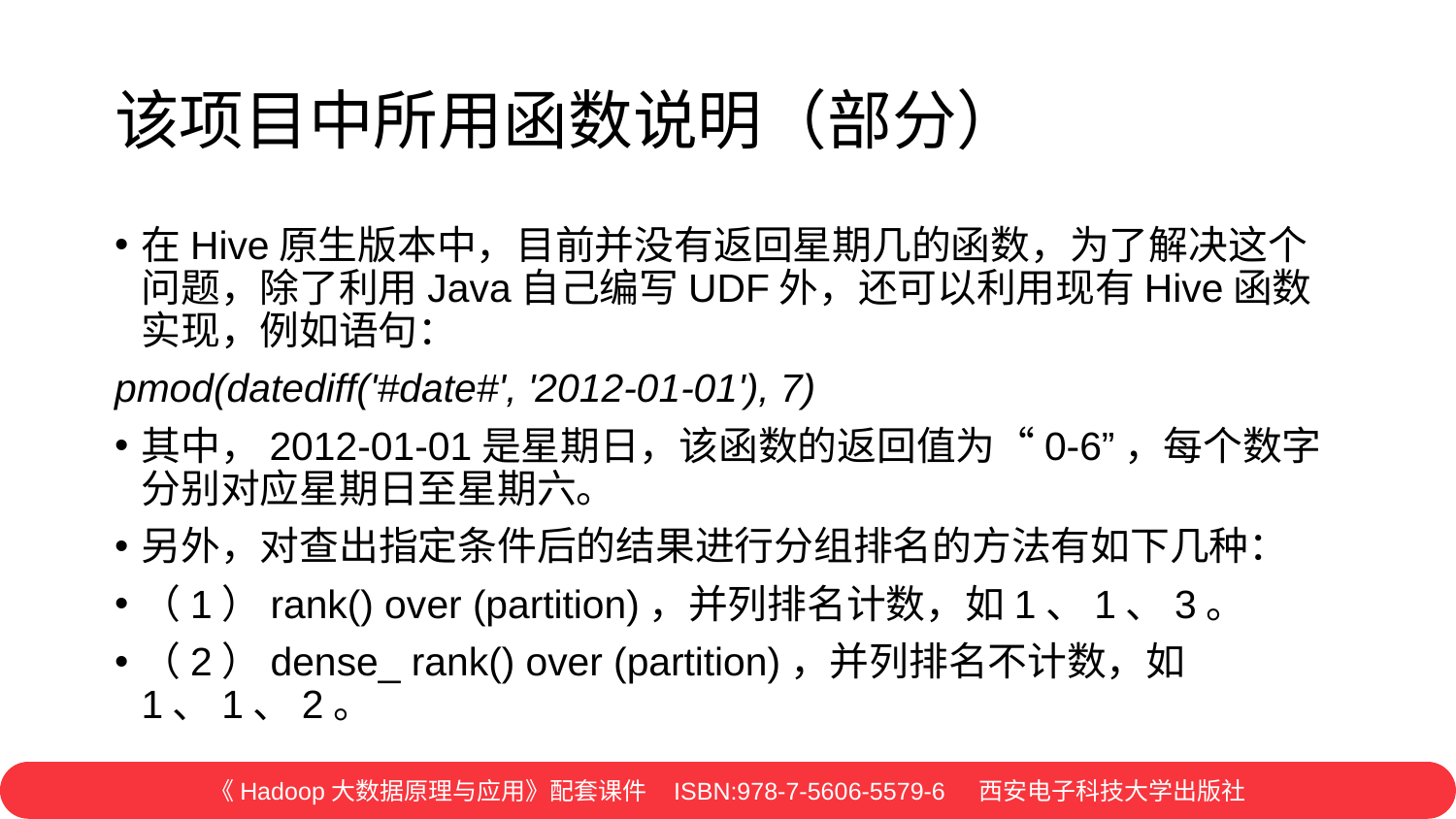

# 该项目中所用函数说明（部分）
在Hive原生版本中，目前并没有返回星期几的函数，为了解决这个问题，除了利用Java自己编写UDF外，还可以利用现有Hive函数实现，例如语句：
pmod(datediff('#date#', '2012-01-01'), 7)
其中，2012-01-01是星期日，该函数的返回值为“0-6”，每个数字分别对应星期日至星期六。
另外，对查出指定条件后的结果进行分组排名的方法有如下几种：
（1）rank() over (partition)，并列排名计数，如1、1、3。
（2）dense_ rank() over (partition)，并列排名不计数，如1、1、2。